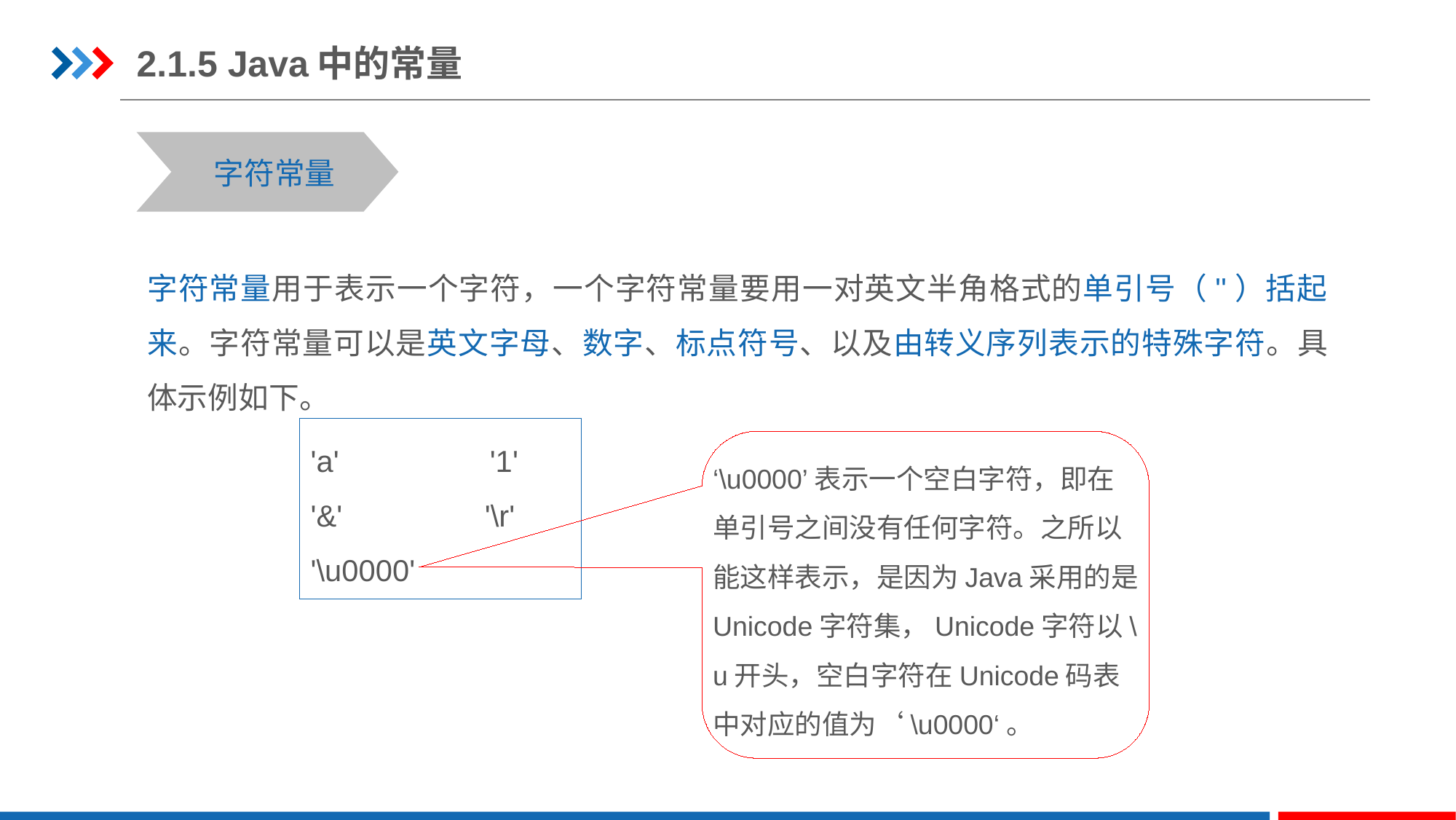

2.1.5 Java中的常量

字符常量
字符常量用于表示一个字符，一个字符常量要用一对英文半角格式的单引号（''）括起来。字符常量可以是英文字母、数字、标点符号、以及由转义序列表示的特殊字符。具体示例如下。

'a'                  '1'
'&'                 '\r'
'\u0000'

‘\u0000’表示一个空白字符，即在单引号之间没有任何字符。之所以能这样表示，是因为Java采用的是Unicode字符集，Unicode字符以\u开头，空白字符在Unicode码表中对应的值为‘\u0000‘。